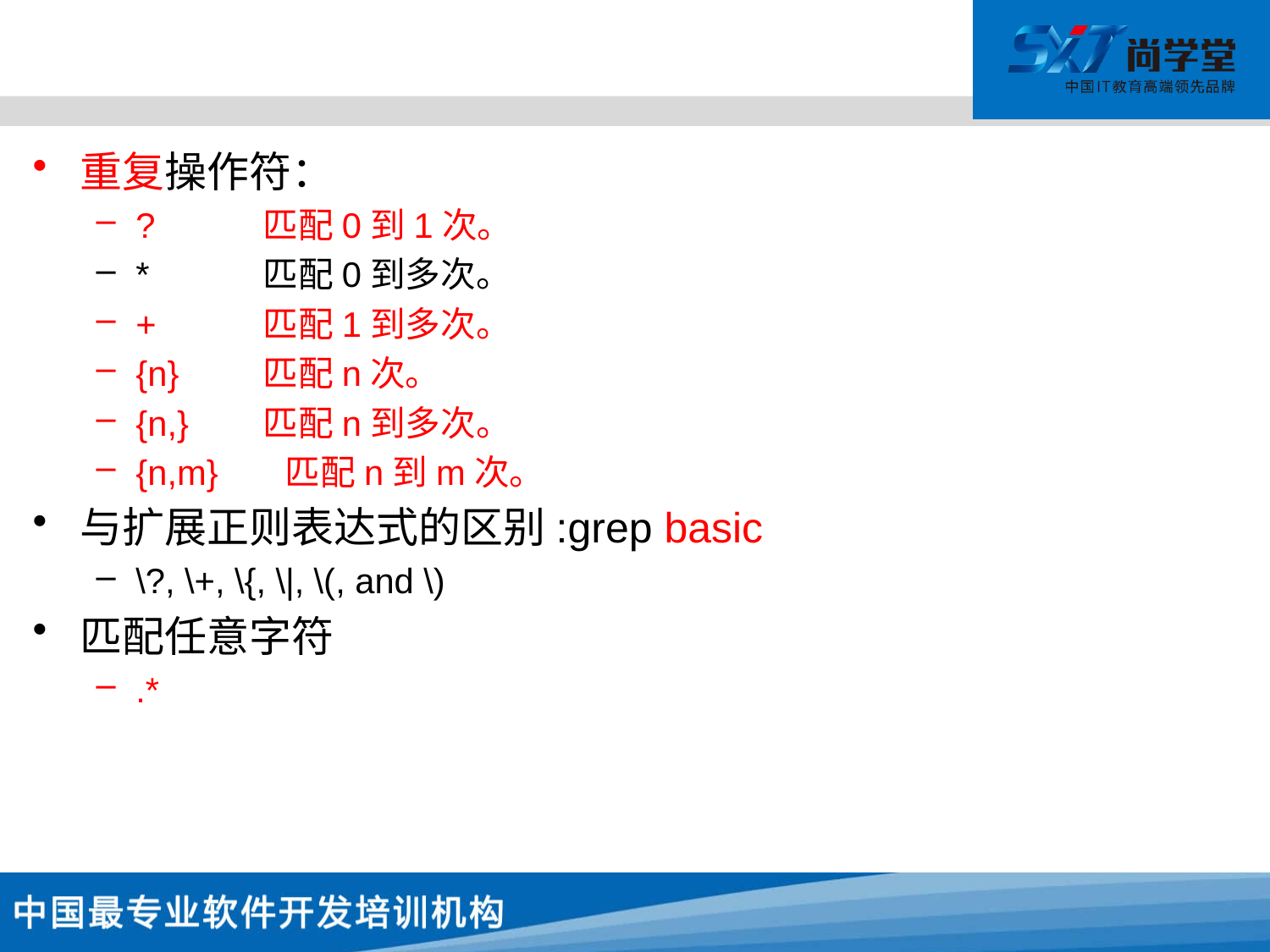

#
重复操作符：
?      	匹配0到1次。
*      	匹配0到多次。
+     	匹配1到多次。
{n}   	匹配n次。
{n,}  	匹配n到多次。
{n,m}      匹配n到m次。
与扩展正则表达式的区别:grep basic
\?, \+, \{, \|, \(, and \)
匹配任意字符
.*